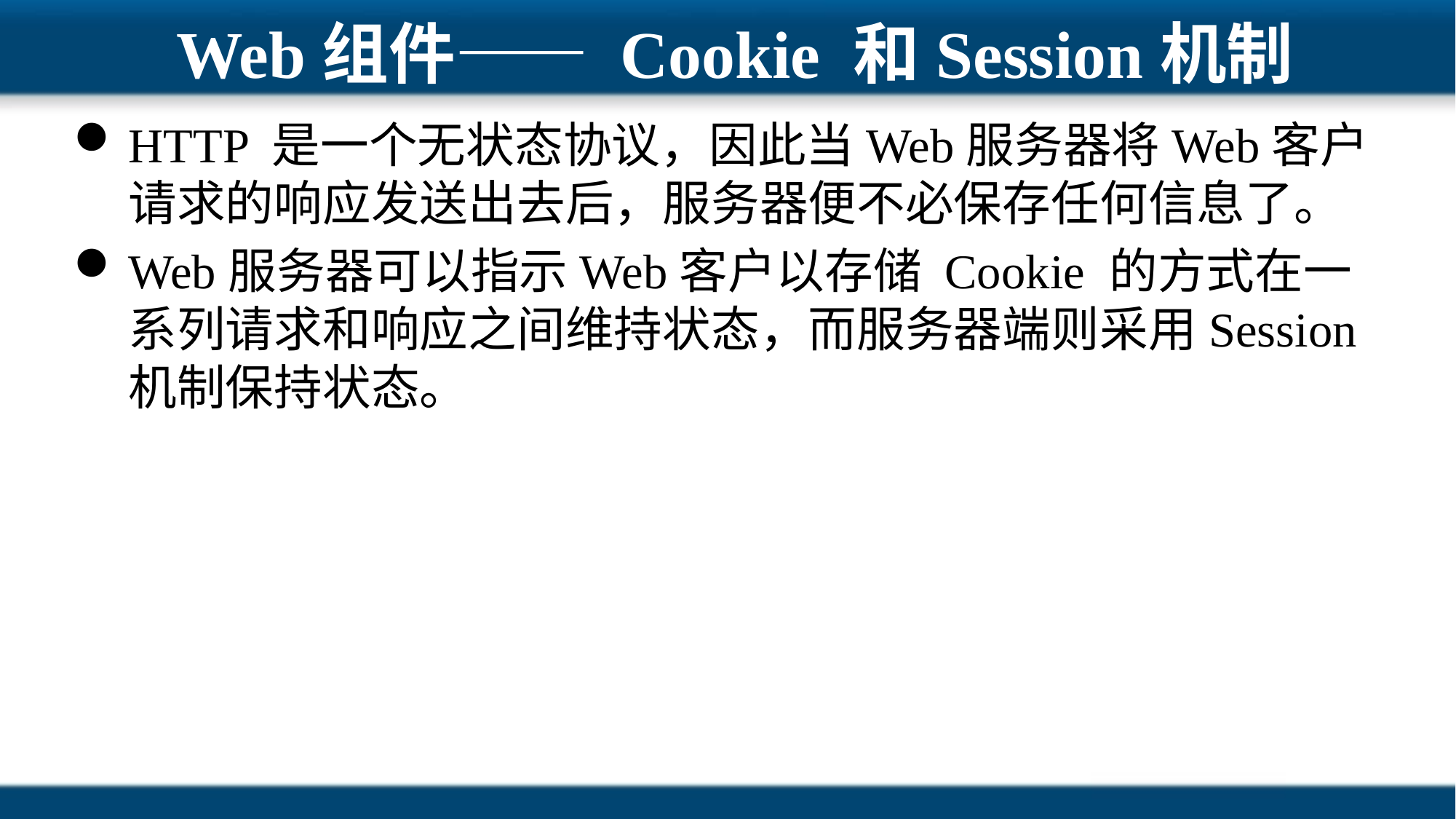

# Web组件—— Cookie 和Session机制
HTTP 是一个无状态协议，因此当Web服务器将Web客户请求的响应发送出去后，服务器便不必保存任何信息了。
Web服务器可以指示Web客户以存储 Cookie 的方式在一系列请求和响应之间维持状态，而服务器端则采用Session机制保持状态。